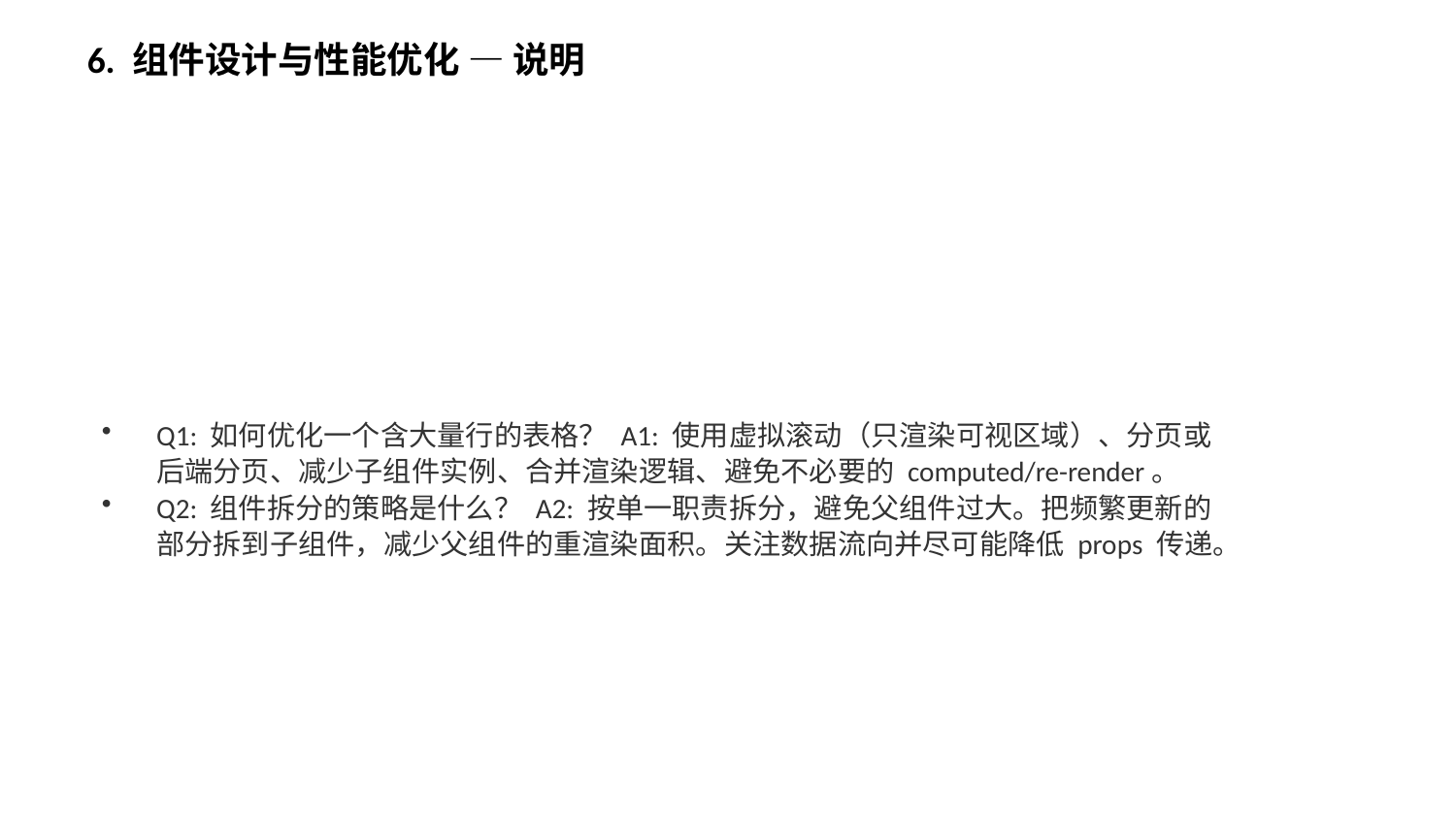

6. 组件设计与性能优化 — 说明
Q1: 如何优化一个含大量行的表格？ A1: 使用虚拟滚动（只渲染可视区域）、分页或后端分页、减少子组件实例、合并渲染逻辑、避免不必要的 computed/re-render。
Q2: 组件拆分的策略是什么？ A2: 按单一职责拆分，避免父组件过大。把频繁更新的部分拆到子组件，减少父组件的重渲染面积。关注数据流向并尽可能降低 props 传递。